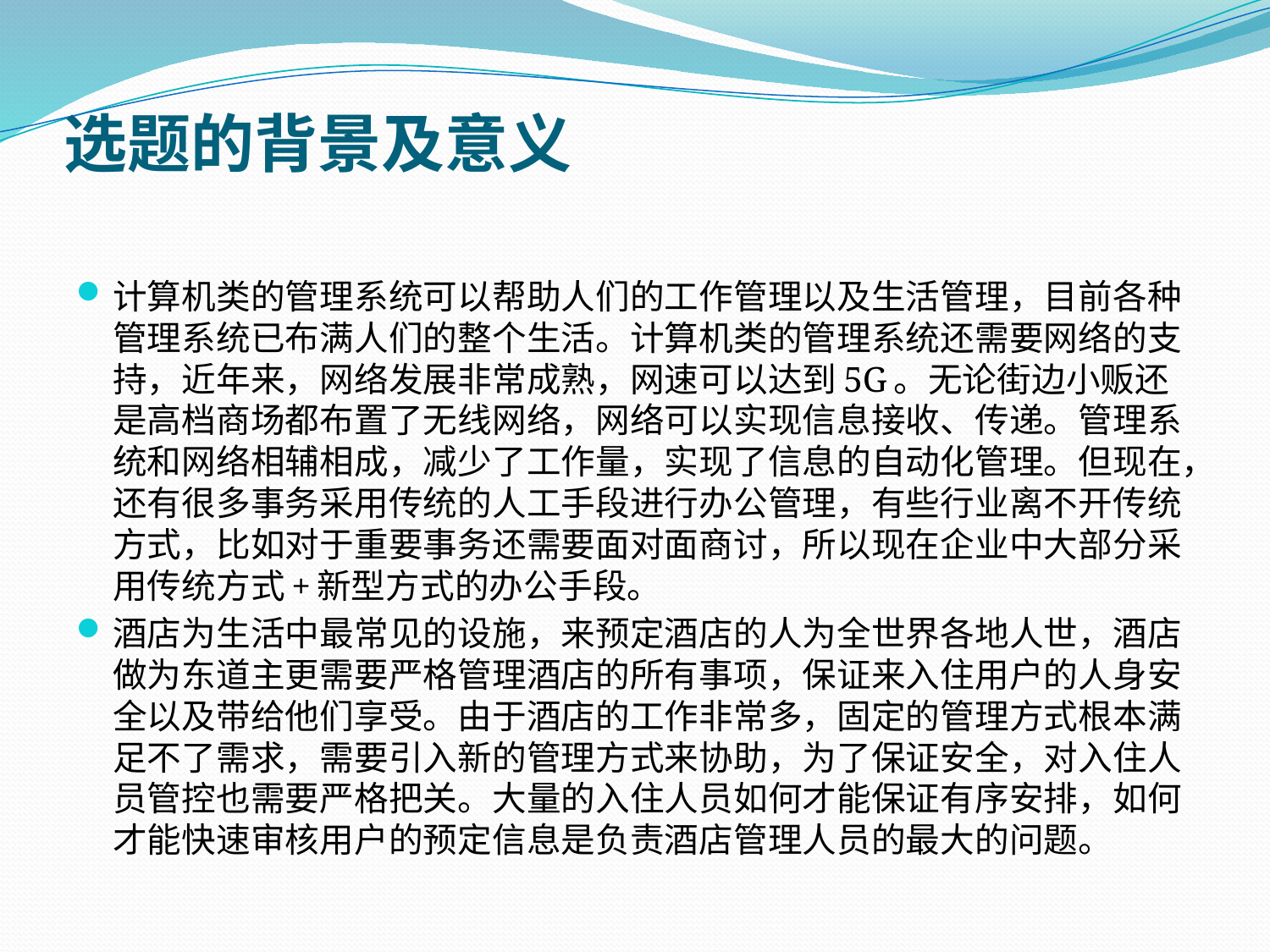

# 选题的背景及意义
计算机类的管理系统可以帮助人们的工作管理以及生活管理，目前各种管理系统已布满人们的整个生活。计算机类的管理系统还需要网络的支持，近年来，网络发展非常成熟，网速可以达到5G。无论街边小贩还是高档商场都布置了无线网络，网络可以实现信息接收、传递。管理系统和网络相辅相成，减少了工作量，实现了信息的自动化管理。但现在，还有很多事务采用传统的人工手段进行办公管理，有些行业离不开传统方式，比如对于重要事务还需要面对面商讨，所以现在企业中大部分采用传统方式+新型方式的办公手段。
酒店为生活中最常见的设施，来预定酒店的人为全世界各地人世，酒店做为东道主更需要严格管理酒店的所有事项，保证来入住用户的人身安全以及带给他们享受。由于酒店的工作非常多，固定的管理方式根本满足不了需求，需要引入新的管理方式来协助，为了保证安全，对入住人员管控也需要严格把关。大量的入住人员如何才能保证有序安排，如何才能快速审核用户的预定信息是负责酒店管理人员的最大的问题。